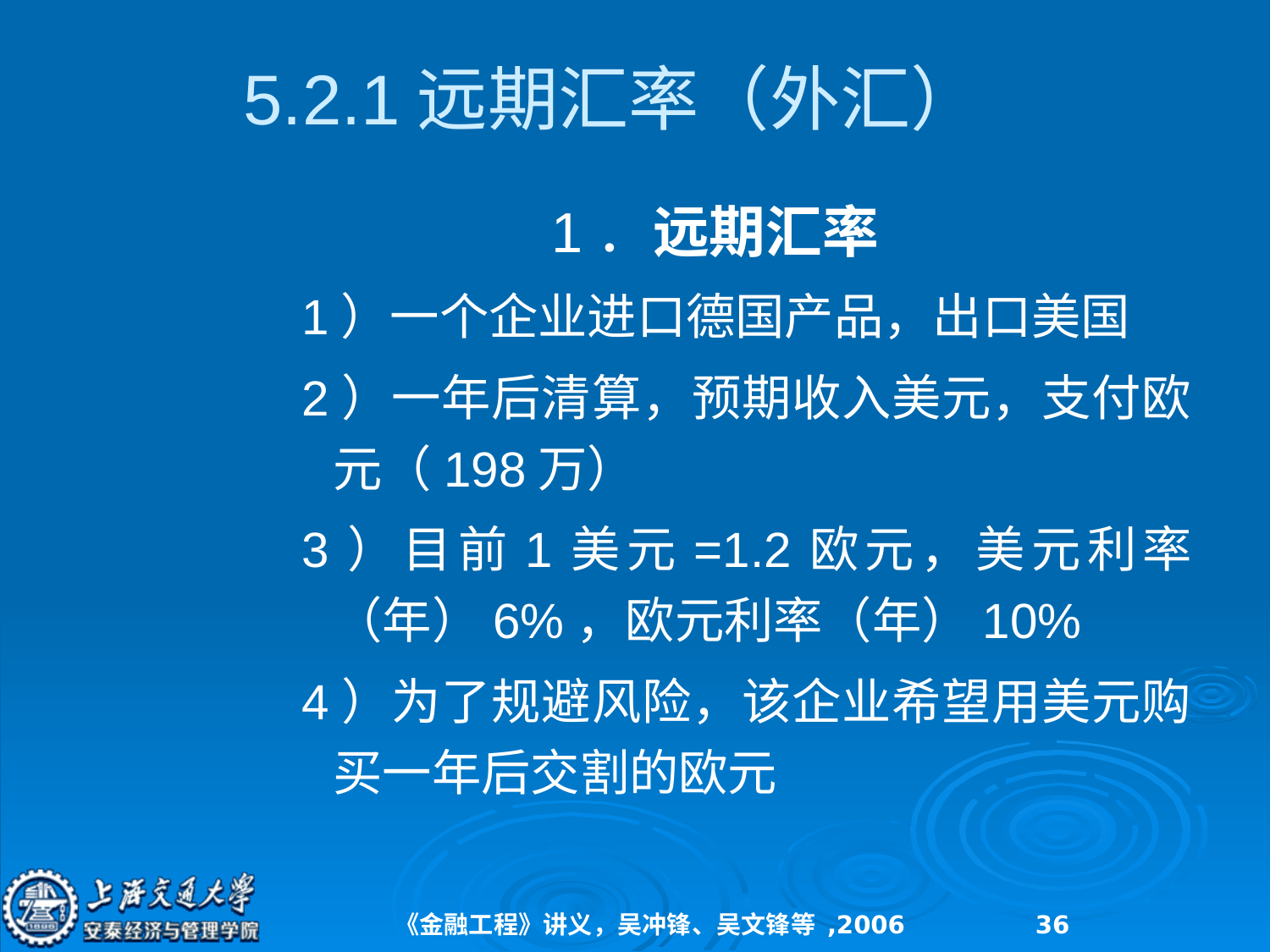

# 5.2.1远期汇率（外汇）
1．远期汇率
1）一个企业进口德国产品，出口美国
2）一年后清算，预期收入美元，支付欧元（198万）
3）目前1美元=1.2欧元，美元利率（年）6%，欧元利率（年）10%
4）为了规避风险，该企业希望用美元购买一年后交割的欧元